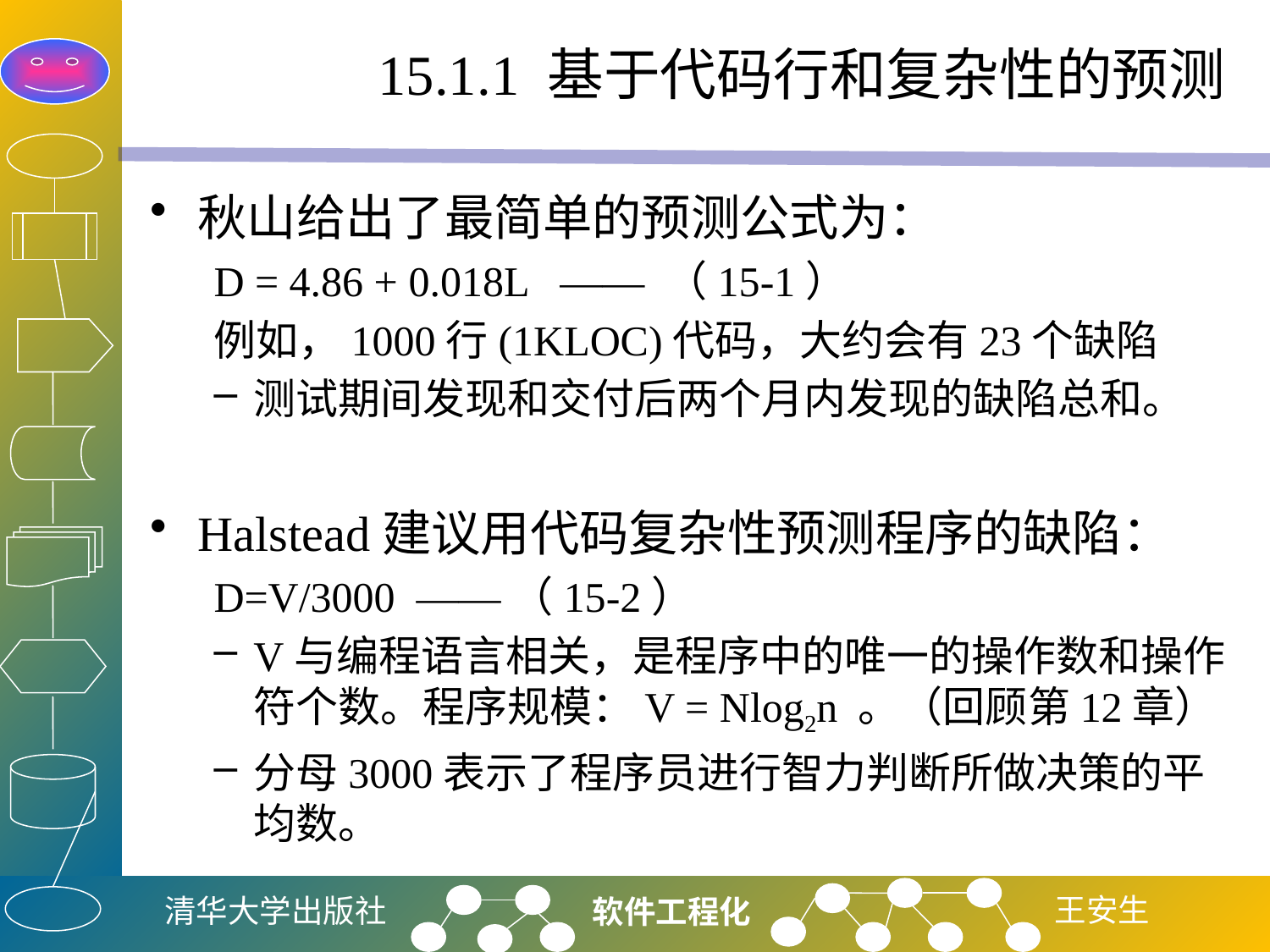

# 15.1.1 基于代码行和复杂性的预测
秋山给出了最简单的预测公式为：
D = 4.86 + 0.018L   —— （15-1）
例如，1000行(1KLOC)代码，大约会有23个缺陷
测试期间发现和交付后两个月内发现的缺陷总和。

Halstead建议用代码复杂性预测程序的缺陷：
D=V/3000  ——（15-2）
V与编程语言相关，是程序中的唯一的操作数和操作符个数。程序规模：V = Nlog2n 。（回顾第12章）
分母3000表示了程序员进行智力判断所做决策的平均数。